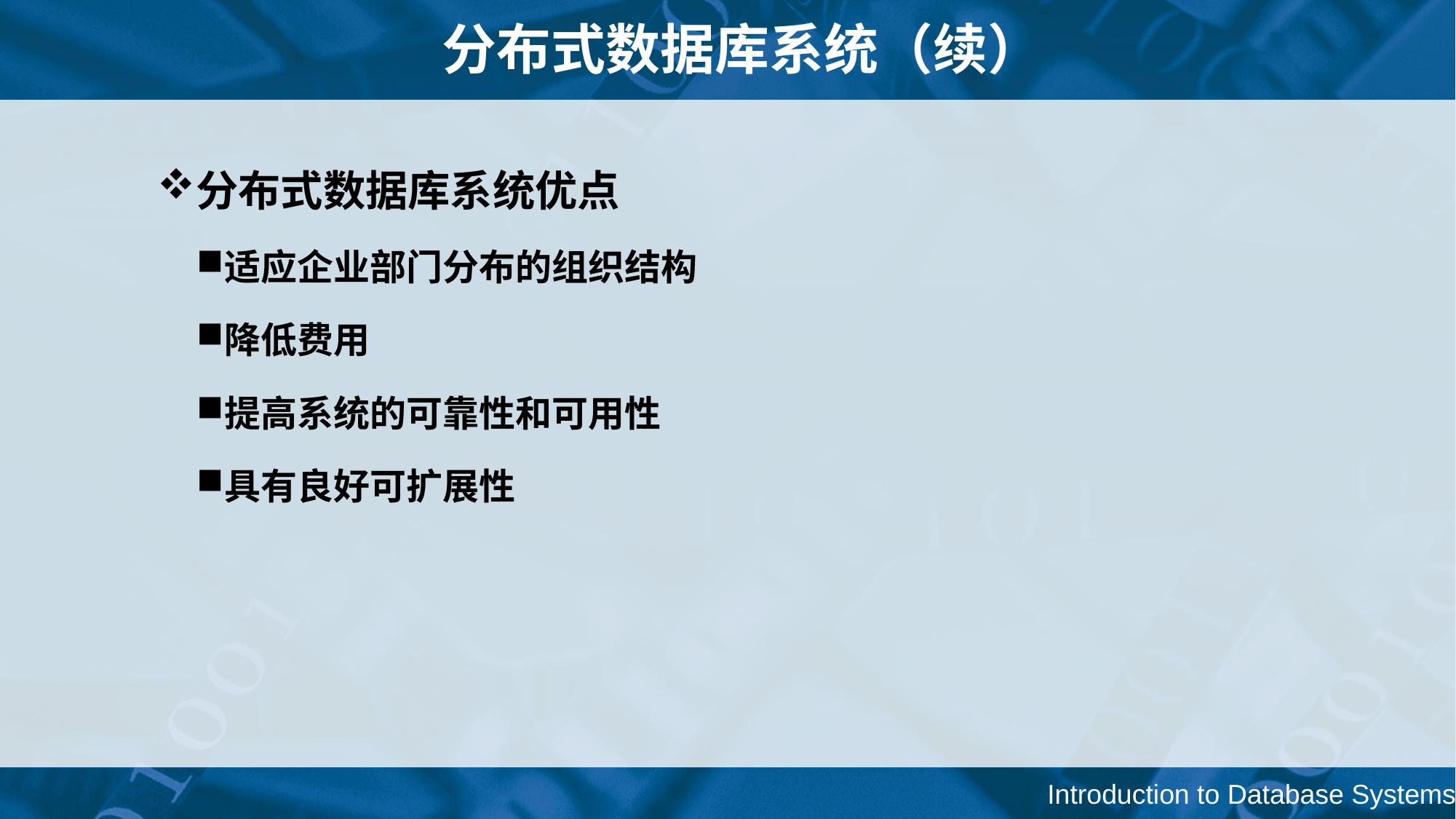

# 分布式数据库系统（续）
分布式数据库系统优点
适应企业部门分布的组织结构
降低费用
提高系统的可靠性和可用性
具有良好可扩展性